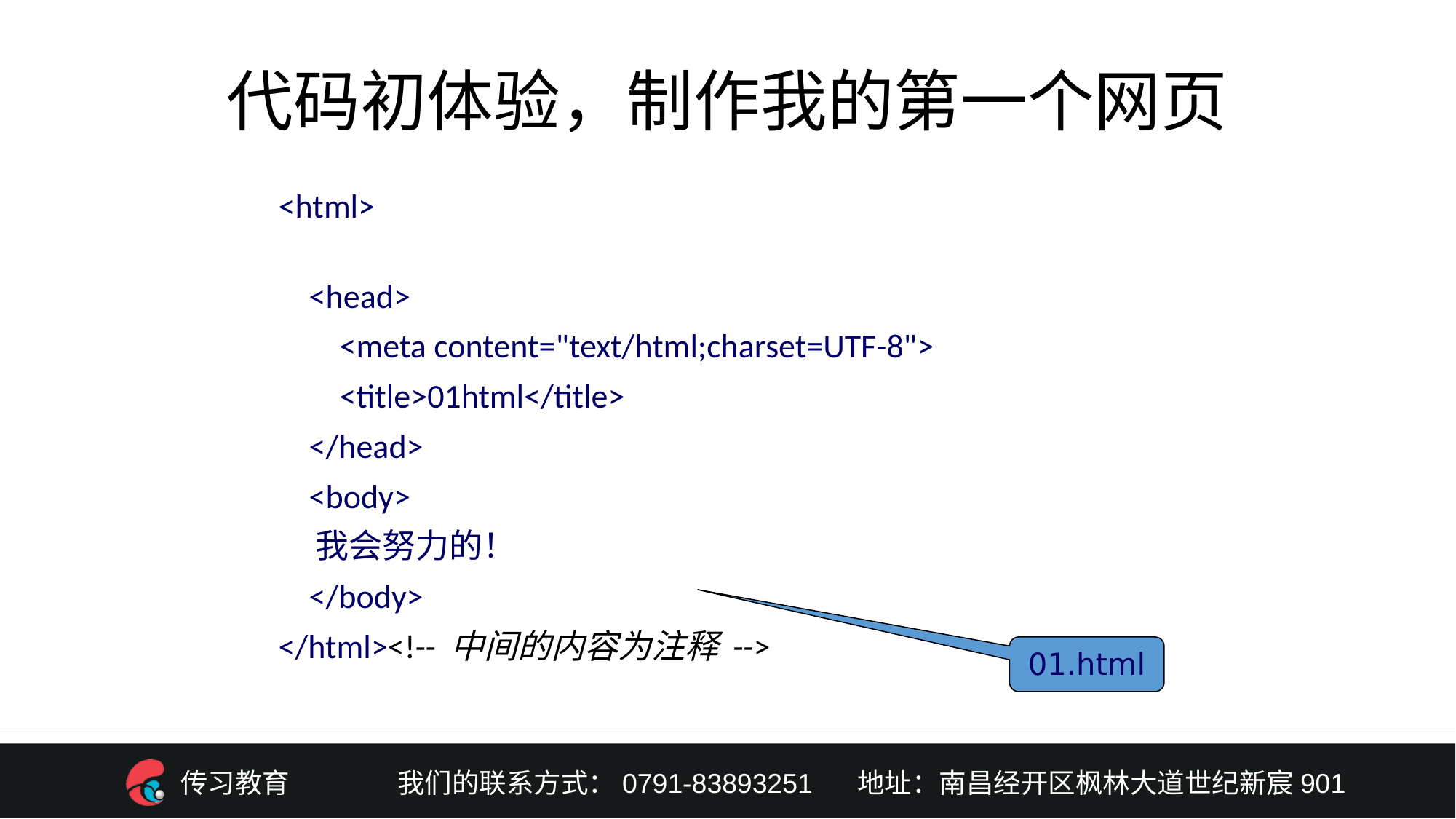

# 代码初体验，制作我的第一个网页
<html>
    <head>
        <meta content="text/html;charset=UTF-8">
        <title>01html</title>
    </head>
    <body>
    我会努力的！
    </body>
</html><!-- 中间的内容为注释 -->

01.html